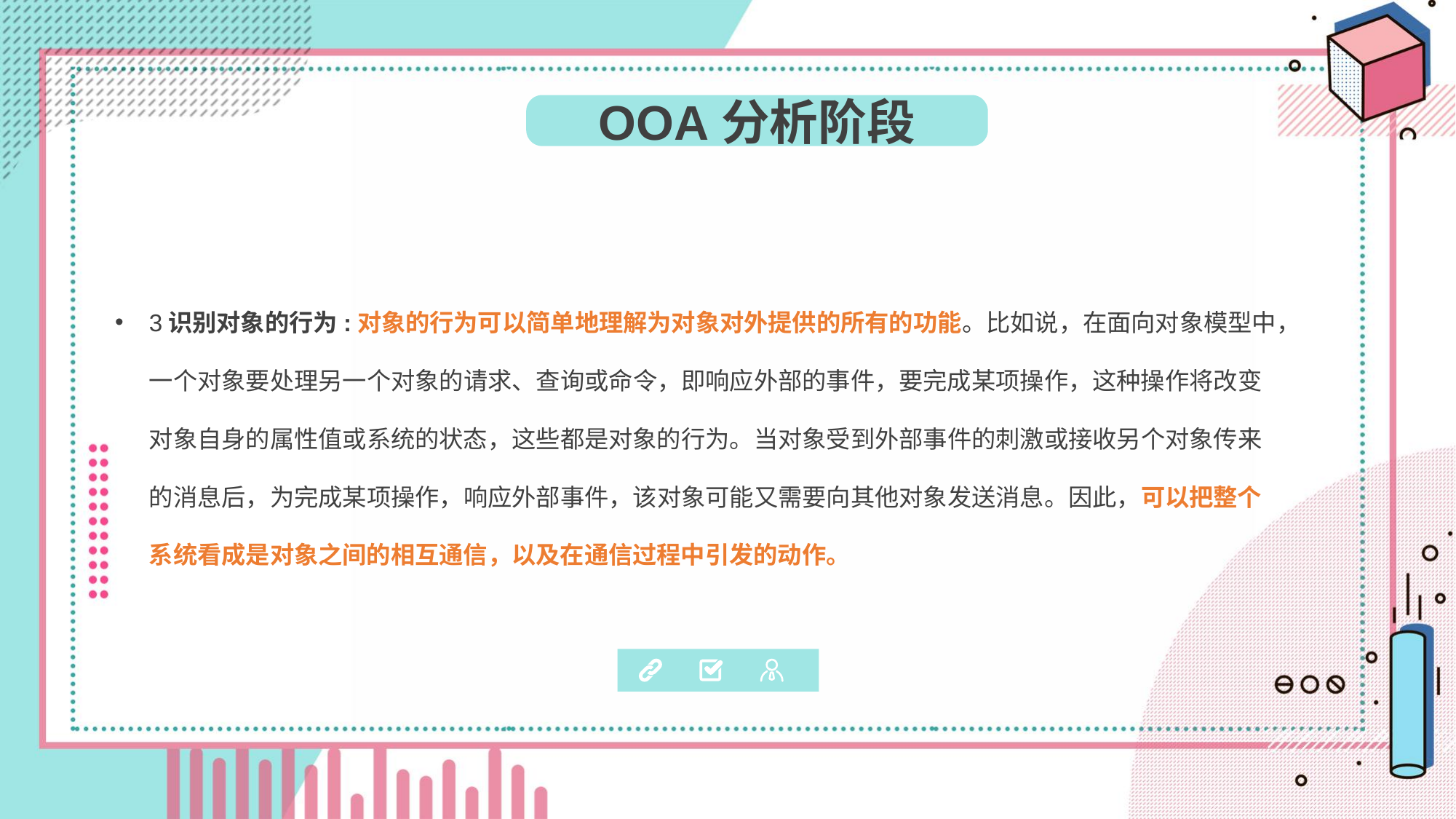

OOA分析阶段
3识别对象的行为:对象的行为可以简单地理解为对象对外提供的所有的功能。比如说，在面向对象模型中，一个对象要处理另一个对象的请求、查询或命令，即响应外部的事件，要完成某项操作，这种操作将改变对象自身的属性值或系统的状态，这些都是对象的行为。当对象受到外部事件的刺激或接收另个对象传来的消息后，为完成某项操作，响应外部事件，该对象可能又需要向其他对象发送消息。因此，可以把整个系统看成是对象之间的相互通信，以及在通信过程中引发的动作。